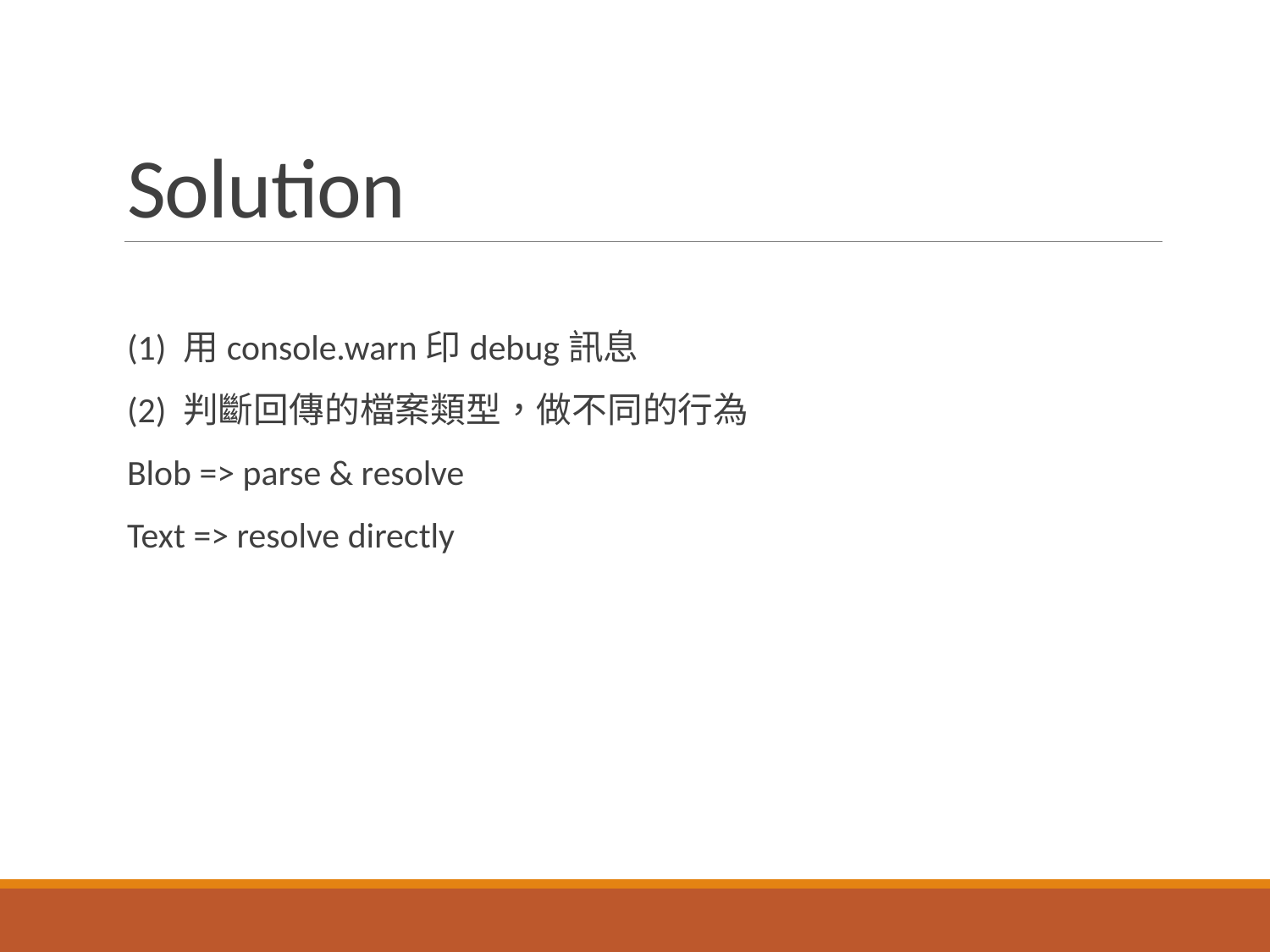

# Solution

(1) 用console.warn印debug訊息
(2) 判斷回傳的檔案類型，做不同的行為
Blob => parse & resolve
Text => resolve directly